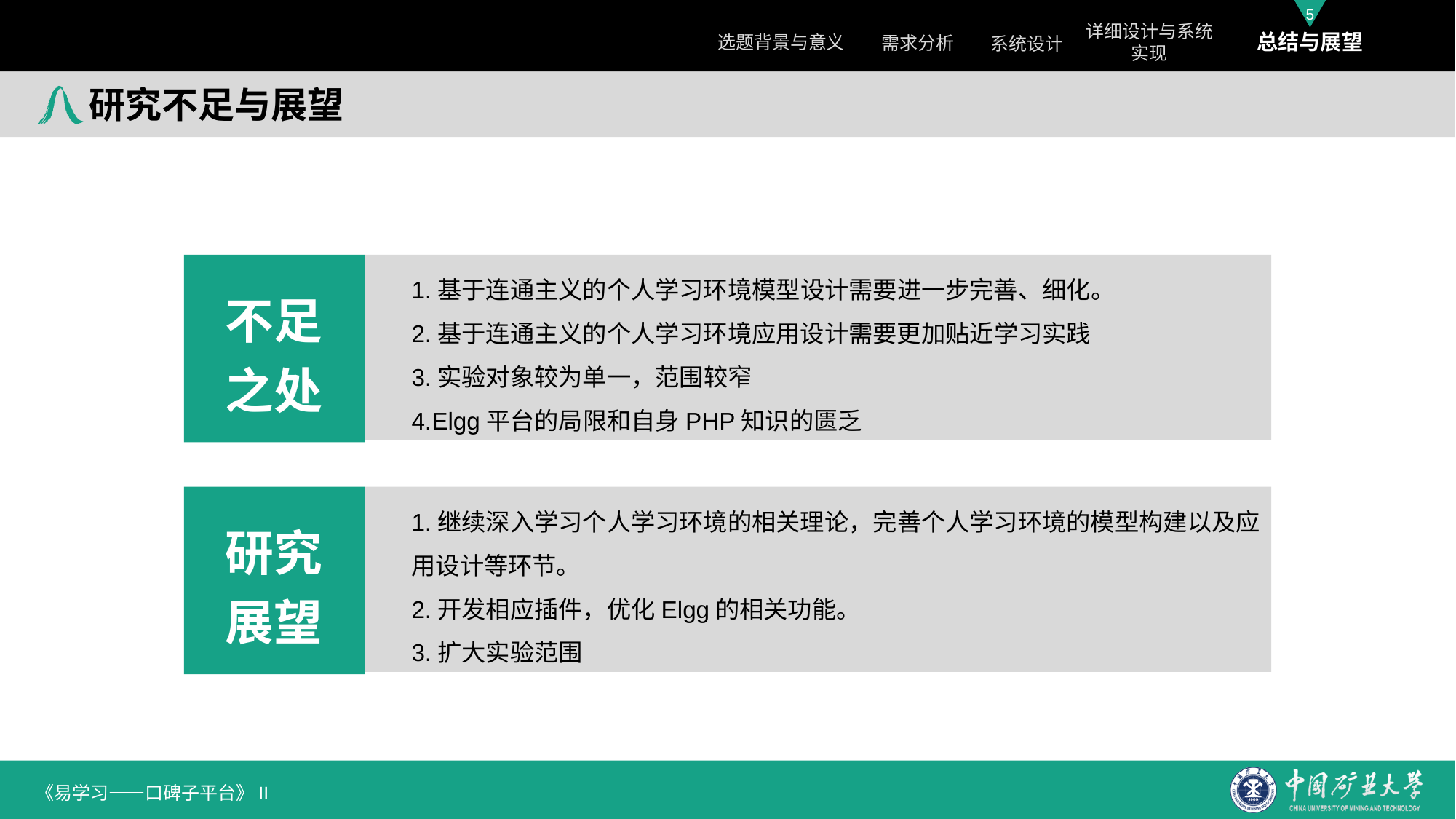

研究不足与展望
不足
之处
1.基于连通主义的个人学习环境模型设计需要进一步完善、细化。
2.基于连通主义的个人学习环境应用设计需要更加贴近学习实践
3.实验对象较为单一，范围较窄
4.Elgg平台的局限和自身PHP知识的匮乏
研究
展望
1.继续深入学习个人学习环境的相关理论，完善个人学习环境的模型构建以及应用设计等环节。
2.开发相应插件，优化Elgg的相关功能。
3.扩大实验范围